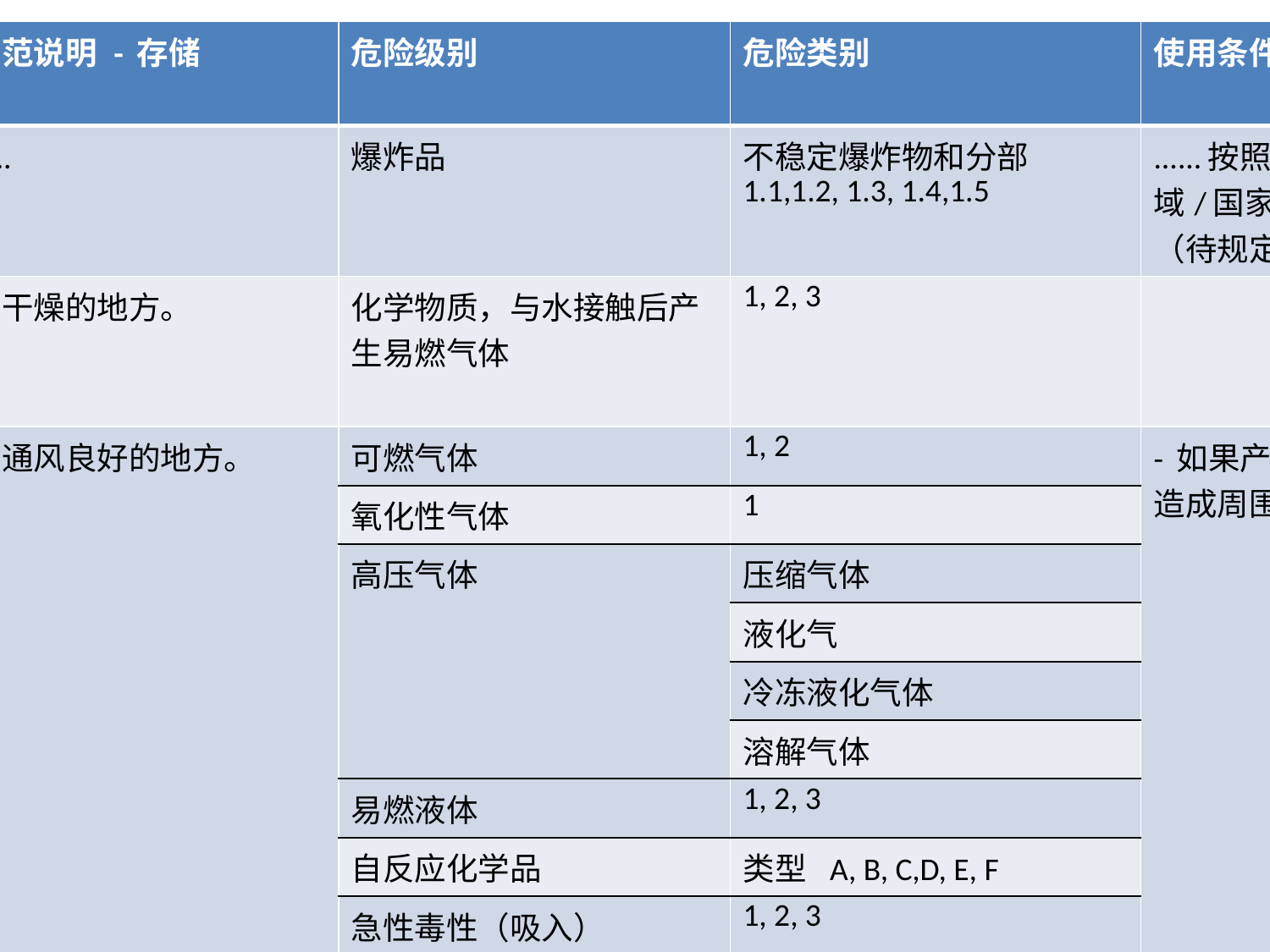

| P -代码 | 一般防范说明 - 存储 | 危险级别 | 危险类别 | 使用条件 |
| --- | --- | --- | --- | --- |
| P401 | 存储.... | 爆炸品 | 不稳定爆炸物和分部 1.1,1.2, 1.3, 1.4,1.5 | ......按照地方/区域/国家/国际规章（待规定）。 |
| P402 | 存放在干燥的地方。 | 化学物质，与水接触后产生易燃气体 | 1, 2, 3 |  |
| P403 | 存放在通风良好的地方。 | 可燃气体 | 1, 2 | - 如果产品极易挥发，造成周围空气危险。 |
|  |  | 氧化性气体 | 1 |  |
|  |  | 高压气体 | 压缩气体 |  |
|  |  |  | 液化气 |  |
|  |  |  | 冷冻液化气体 |  |
|  |  |  | 溶解气体 |  |
|  |  | 易燃液体 | 1, 2, 3 |  |
|  |  | 自反应化学品 | 类型 A, B, C,D, E, F |  |
|  |  | 急性毒性（吸入） | 1, 2, 3 |  |
|  |  | 特异性靶器官系统毒性 - 单次接触;（呼吸道刺激） | 3 |  |
|  |  | 特异性靶器官系统毒性 - 单次接触;（麻醉） | 3 |  |
| P404 | 储存在密闭容器中。 | 化学物质，与水接触后产生易燃气体 | 1, 2, 3 |  |
| P405 | 存放处须加锁。 | 急性毒性（口服） | 1, 2, 3 |  |
|  |  | 急性毒性（皮肤） | 1, 2, 3 |  |
|  |  | 急性毒性（吸入） | 1, 2, 3 |  |
|  |  | 皮肤腐蚀/刺激皮肤 | 1A, 1B, 1C |  |
|  |  | 生殖细胞突变 | 1A, 1B, 2 |  |
|  |  | 致癌性 | 1A, 1B, 2 |  |
|  |  | 生殖毒性 | 1A, 1B, 2 |  |
|  |  | 特异性靶器官系统毒性 - 单次暴露 | 1, 2 |  |
|  |  | 特异性靶器官系统毒性 - 单次接触;（呼吸道刺激） | 3 |  |
|  |  | 特异性靶器官系统毒性 - 单次接触;（麻醉） | 3 |  |
|  |  | 吸入危险 | 1 |  |
| P406 | 在抗腐蚀/...容器存储与抗腐蚀衬里。 | 金属腐蚀物 | 1 | ......制造商/供应商指定其他相容材料。 |
| P407 | 垛/托盘之间应留有空隙。 | 自加热化学品 | 1, 2 |  |
| P410 | 防日晒。 | 易燃气溶胶 | 1, 2 |  |
|  |  | 高压气体 | 压缩气体 液化气 溶解气体 |  |
|  |  | 自加热化学品 | 1, 2 |  |
|  |  | 有机过氧化物 | 类型 A, B, C, D, E, F |  |
| P411 | 贮存温度不超过… o C/…o F. | 自反应化学品 | 类型 A, B, C, D, E, F | ......制造商/供应商指定温度 |
|  |  | 有机过氧化物 | 类型 A, B, C, D, E, F |  |
| P412 | 不要暴露在温度超过50 oC/122 oF. | 易燃气溶胶 | 1, 2 |  |
| P413 | 比...公斤更大的贮存散货质量/...磅，温度不得超过… oC/…oF. | 自加热化学品 | 1, 2 | ......制造商/供应商指定的质量和温度。 |
| P420 | 远离其他材料。 | 自反应化学品 | 类型 A, B, C, D, E, F |  |
|  |  | 自加热化学品 | 1, 2 |  |
|  |  | 有机过氧化物 | 类型 A, B, C, D, E, F |  |
| P422 | 存储内容下... | 自燃液体 | 1 | ......制造商/供应商规定适当的液体或惰性气体 |
|  |  | 自燃固体 | 1 |  |
| P402 + P404 | 存放在干燥的地方。储存在密闭容器中。 | 化学物质，与水接触后产生易燃气体 | 1, 2, 3 |  |
| P403 + P233 | 存放在通风良好的地方。保持容器密闭。 | 急性毒性（吸入） | 1, 2, 3 | - 如果产品极易挥发，产生危险 |
|  |  | 特定的靶器官毒性的危险气息。 - 单次接触;（呼吸道刺激） | 3 |  |
|  |  | 特异性靶器官系统毒性 - 单次接触;（麻醉） | 3 |  |
| P403 + P235 | 存放在通风良好的地方。保持低温。 | 易燃液体 | 1, 2, 3 |  |
|  |  | 自反应化学品 | 类型 A, B, C, D, E, F |  |
| P410 + P403 | 防日晒。存放在通风良好的地方。 | 高压气体 | 压缩气体液化气体溶解气体 |  |
| P410 + P412 | 防日晒。不要暴露在温度超过50 oC/122oF。 | 易燃气溶胶 | 1, 2 |  |
| P411 + P235 | 贮存温度不超过… oC/…oF.保持低温。 | 有机过氧化物 | 类型 A, B, C, D, E, F | ......制造商/供应商指定温度。 |
|  |  |  |  |  |
|  |  |  |  |  |
|  |  |  |  |  |
|  |  |  |  |  |
|  |  |  |  |  |
|  |  |  |  |  |
|  |  |  |  |  |
|  |  |  |  |  |